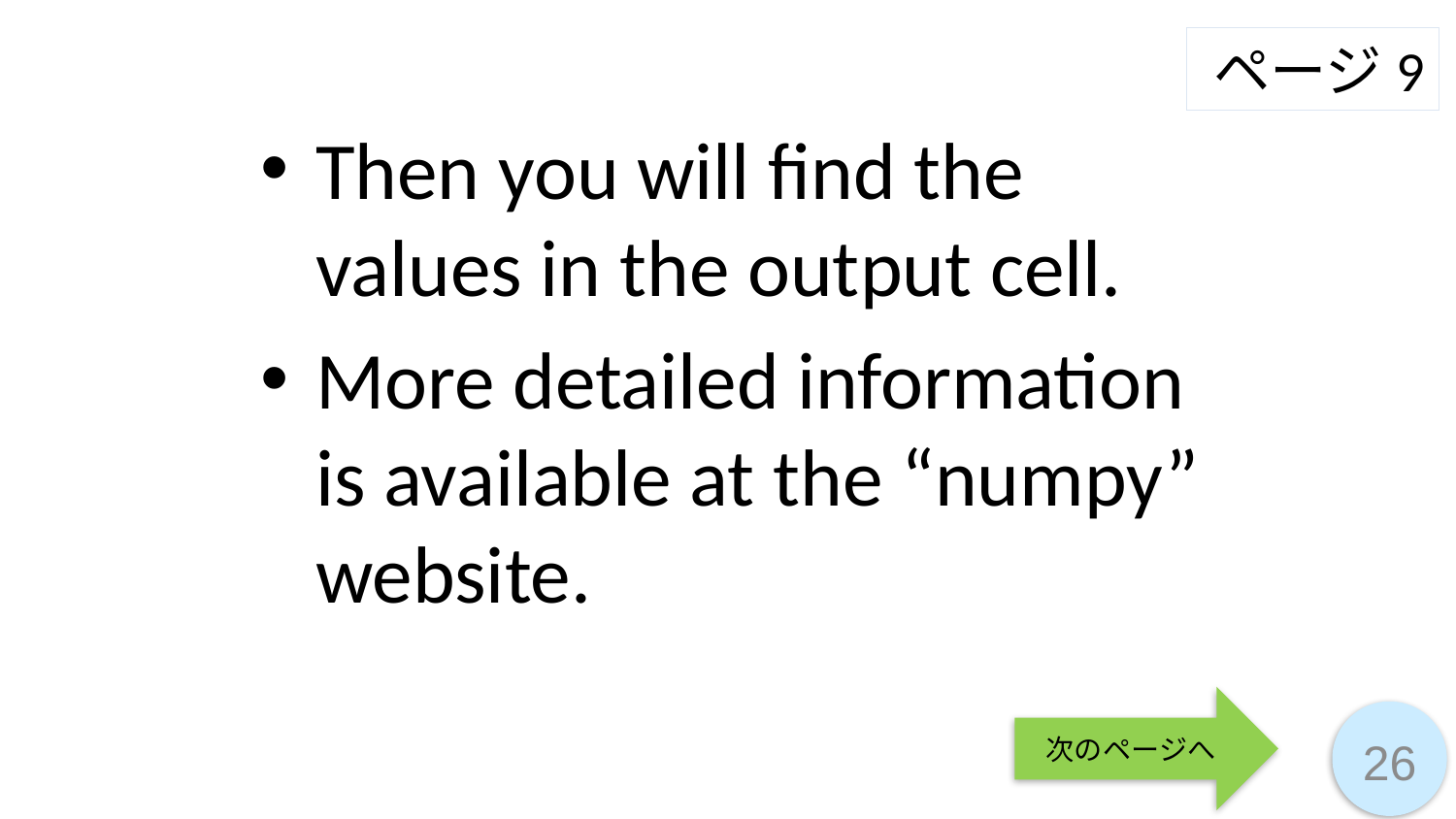

ページ9
Then you will find the values in the output cell.
More detailed information is available at the “numpy” website.
次のページへ
26